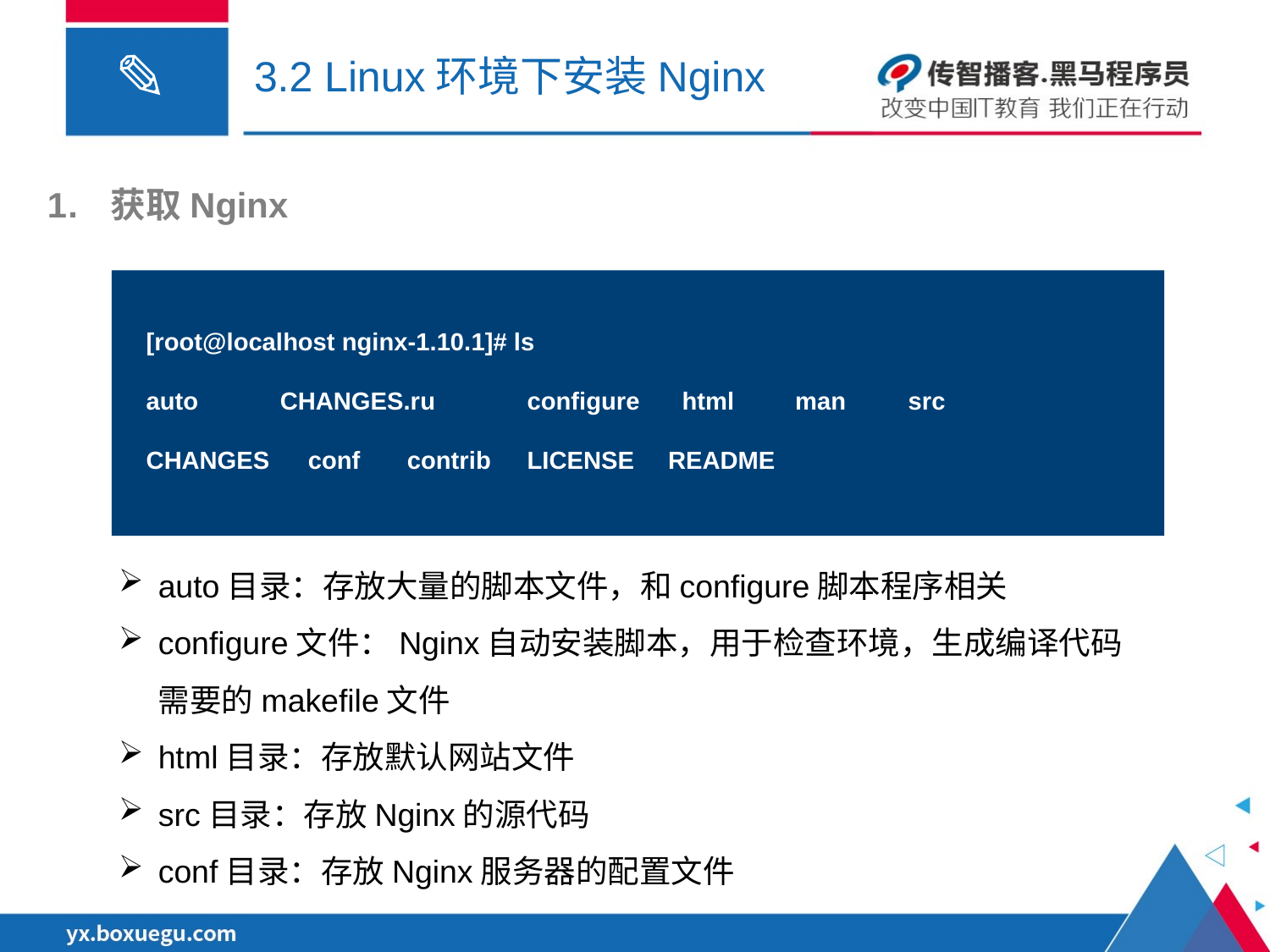

# 3.2 Linux环境下安装Nginx
获取Nginx

[root@localhost nginx-1.10.1]# ls
auto	 CHANGES.ru	configure	    html	  man	src
CHANGES	     conf	 contrib	LICENSE	  README
auto目录：存放大量的脚本文件，和configure脚本程序相关
configure文件：Nginx自动安装脚本，用于检查环境，生成编译代码需要的makefile文件
html目录：存放默认网站文件
src目录：存放Nginx的源代码
conf目录：存放Nginx服务器的配置文件